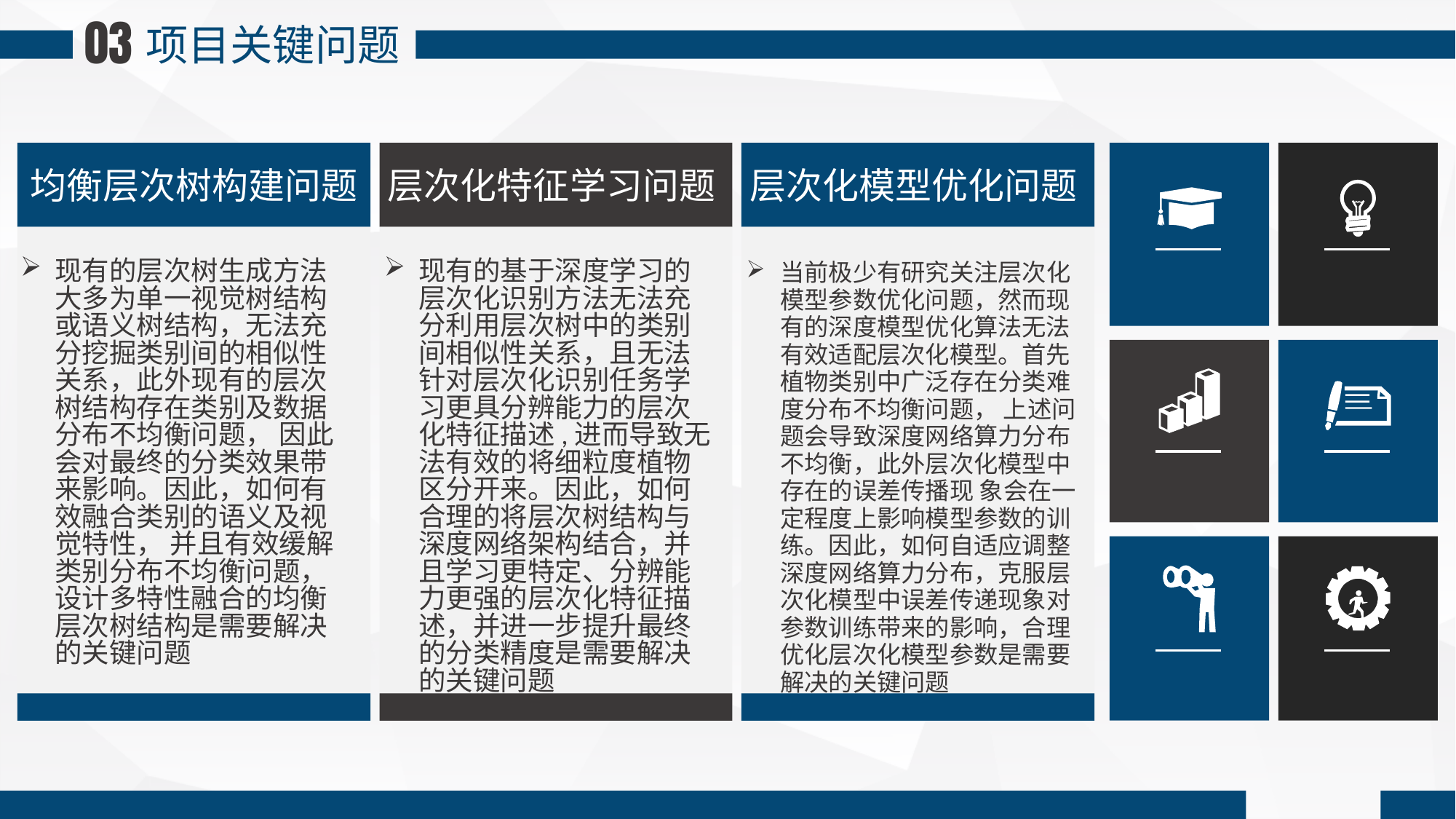

03
项目关键问题

均衡层次树构建问题

层次化特征学习问题

层次化模型优化问题

现有的层次树生成方法大多为单一视觉树结构或语义树结构，无法充分挖掘类别间的相似性关系，此外现有的层次树结构存在类别及数据分布不均衡问题， 因此会对最终的分类效果带来影响。因此，如何有效融合类别的语义及视觉特性， 并且有效缓解类别分布不均衡问题，设计多特性融合的均衡层次树结构是需要解决的关键问题

现有的基于深度学习的层次化识别方法无法充分利用层次树中的类别间相似性关系，且无法针对层次化识别任务学习更具分辨能力的层次化特征描述,进而导致无法有效的将细粒度植物区分开来。因此，如何合理的将层次树结构与深度网络架构结合，并且学习更特定、分辨能力更强的层次化特征描述，并进一步提升最终的分类精度是需要解决的关键问题
当前极少有研究关注层次化模型参数优化问题，然而现有的深度模型优化算法无法有效适配层次化模型。首先植物类别中广泛存在分类难度分布不均衡问题， 上述问题会导致深度网络算力分布不均衡，此外层次化模型中存在的误差传播现 象会在一定程度上影响模型参数的训练。因此，如何自适应调整深度网络算力分布，克服层次化模型中误差传递现象对参数训练带来的影响，合理优化层次化模型参数是需要解决的关键问题